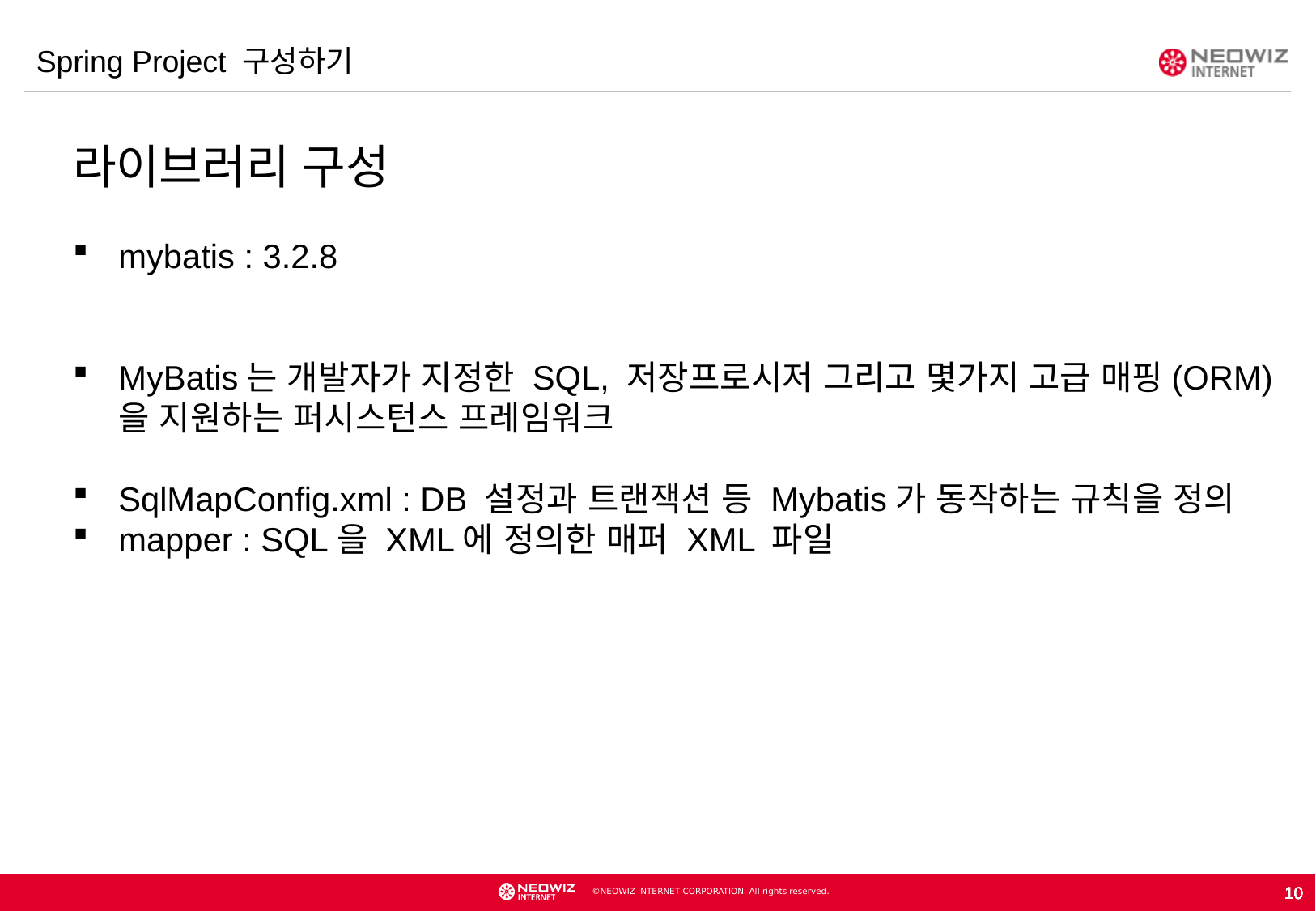

Spring Project 구성하기

라이브러리 구성

mybatis : 3.2.8

MyBatis는 개발자가 지정한 SQL, 저장프로시저 그리고 몇가지 고급 매핑(ORM)을 지원하는 퍼시스턴스 프레임워크

SqlMapConfig.xml : DB 설정과 트랜잭션 등 Mybatis가 동작하는 규칙을 정의
mapper : SQL을 XML에 정의한 매퍼 XML 파일

10
10
10
10
10
10